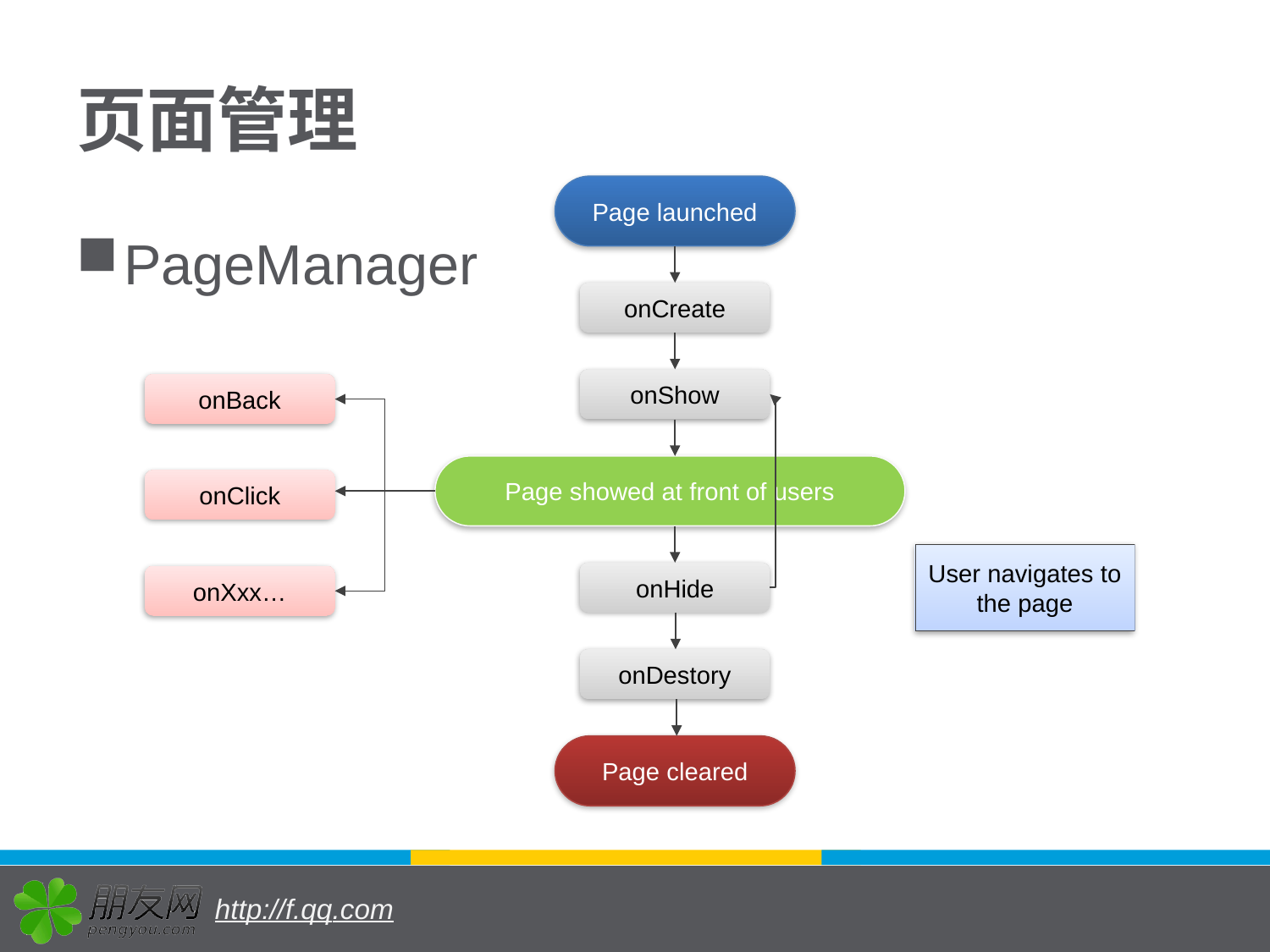

# 页面管理
Page launched
onCreate
onShow
onBack
Page showed at front of users
onClick
User navigates to the page
onHide
onXxx…
onDestory
Page cleared
PageManager